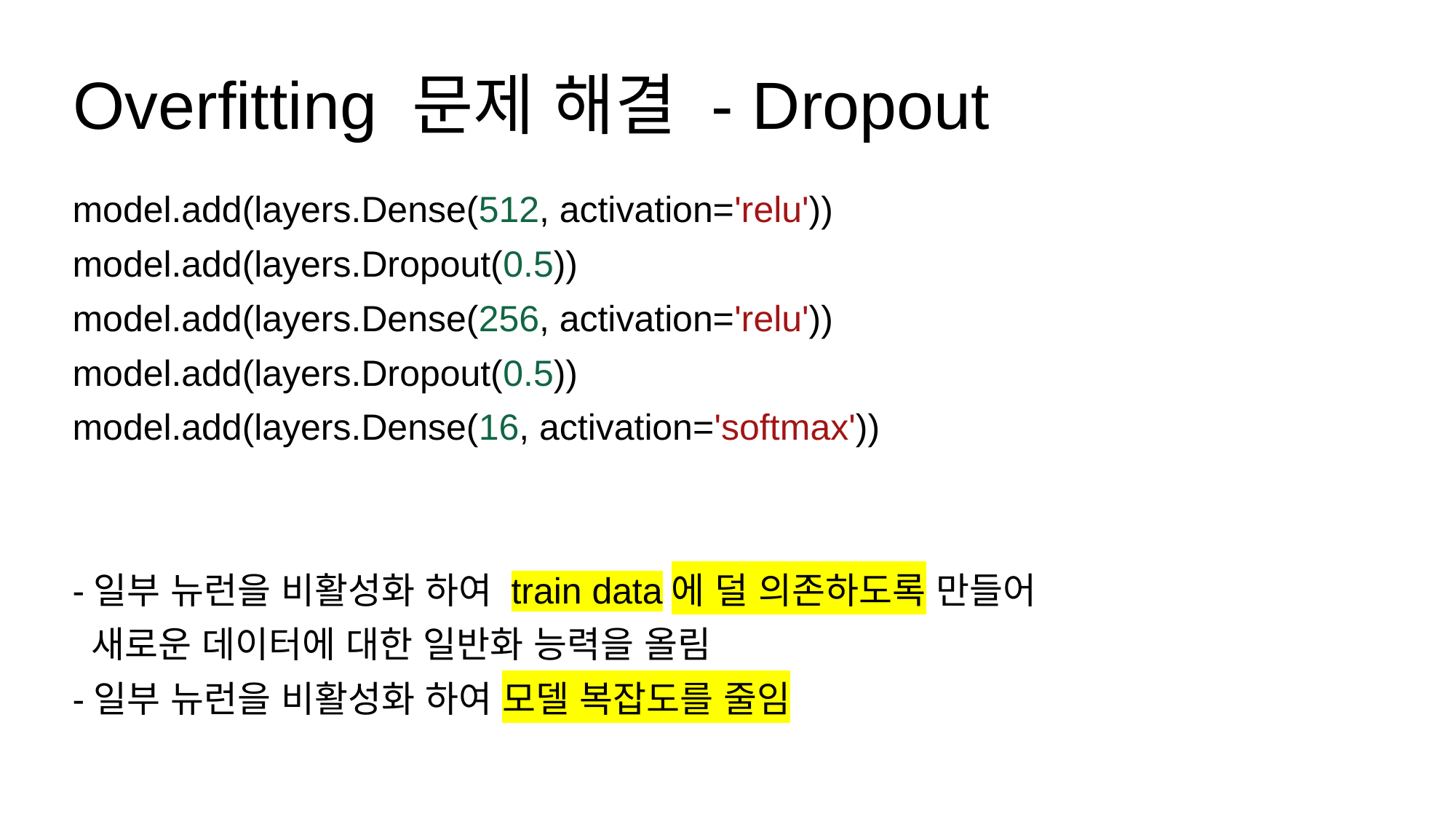

# Overfitting 문제 해결 - Dropout
model.add(layers.Dense(512, activation='relu'))
model.add(layers.Dropout(0.5))
model.add(layers.Dense(256, activation='relu'))
model.add(layers.Dropout(0.5))
model.add(layers.Dense(16, activation='softmax'))

-일부 뉴런을 비활성화 하여 train data에 덜 의존하도록 만들어
 새로운 데이터에 대한 일반화 능력을 올림
-일부 뉴런을 비활성화 하여 모델 복잡도를 줄임